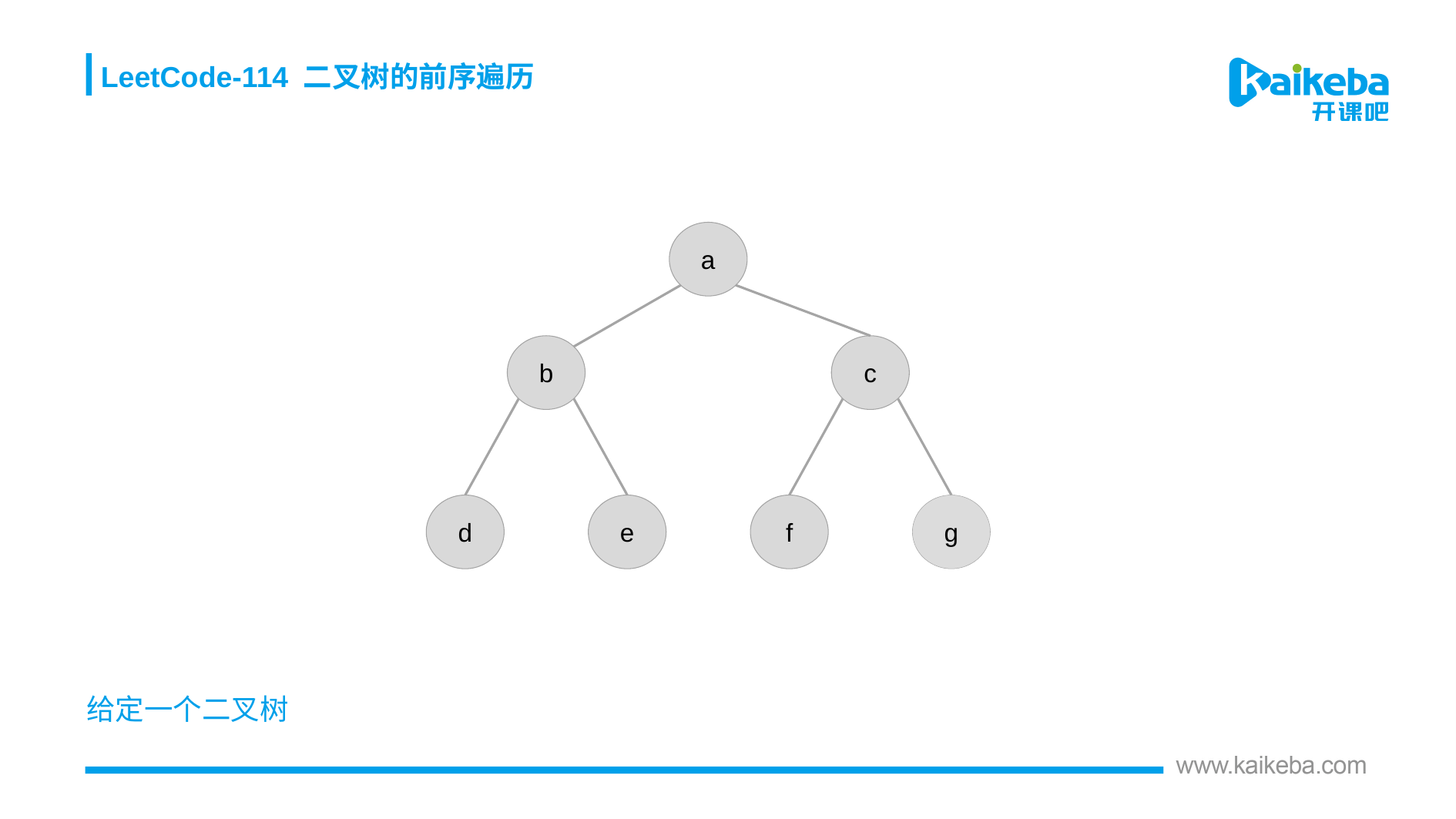

LeetCode-114 二叉树的前序遍历
a
b
c
d
e
f
g
给定一个二叉树